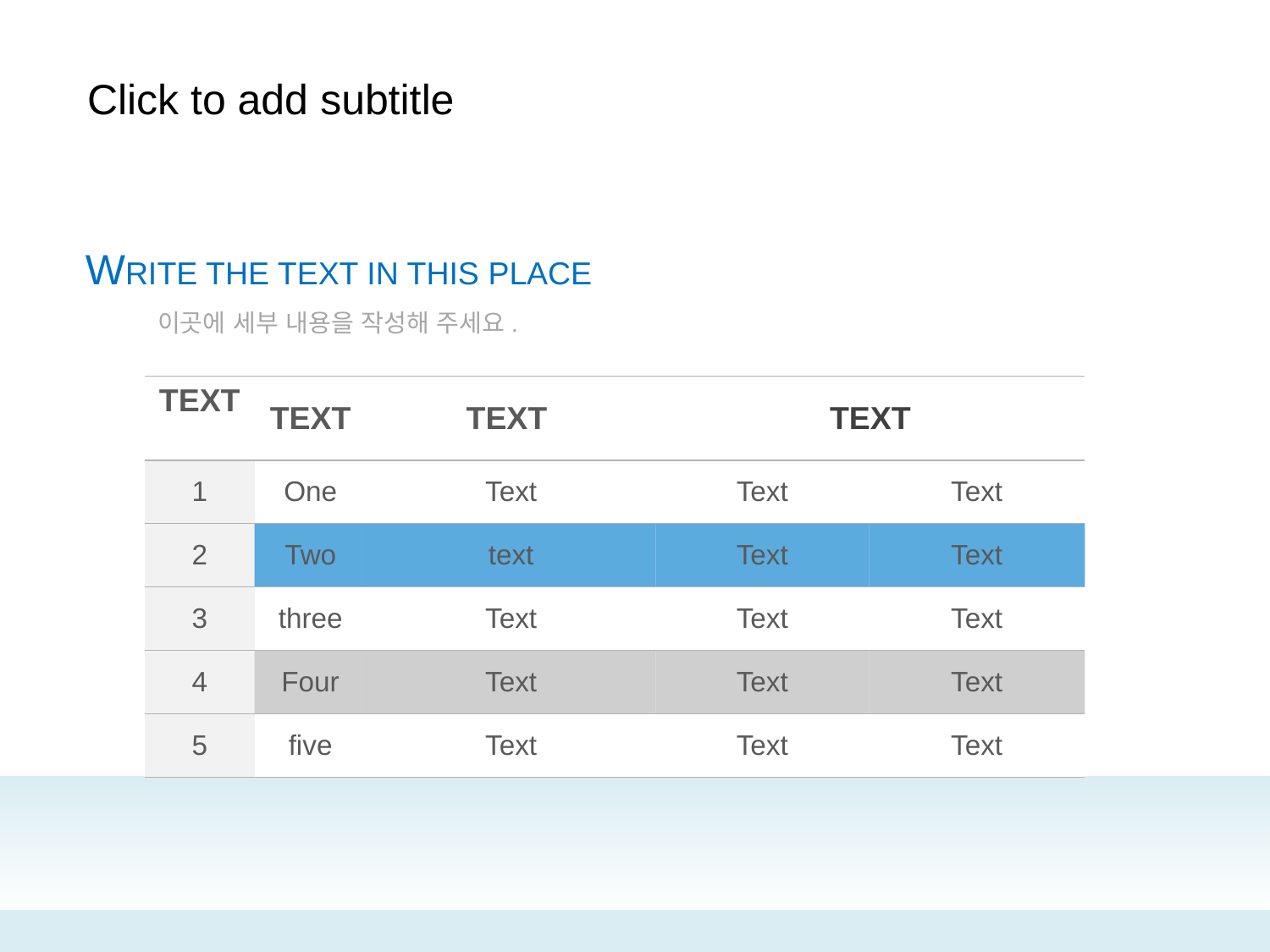

Click to add subtitle
WRITE THE TEXT IN THIS PLACE
이곳에 세부 내용을 작성해 주세요.
| TEXT | TEXT | TEXT | TEXT |  |
| --- | --- | --- | --- | --- |
| 1 | One | Text | Text | Text |
| 2 | Two | text | Text | Text |
| 3 | three | Text | Text | Text |
| 4 | Four | Text | Text | Text |
| 5 | five | Text | Text | Text |